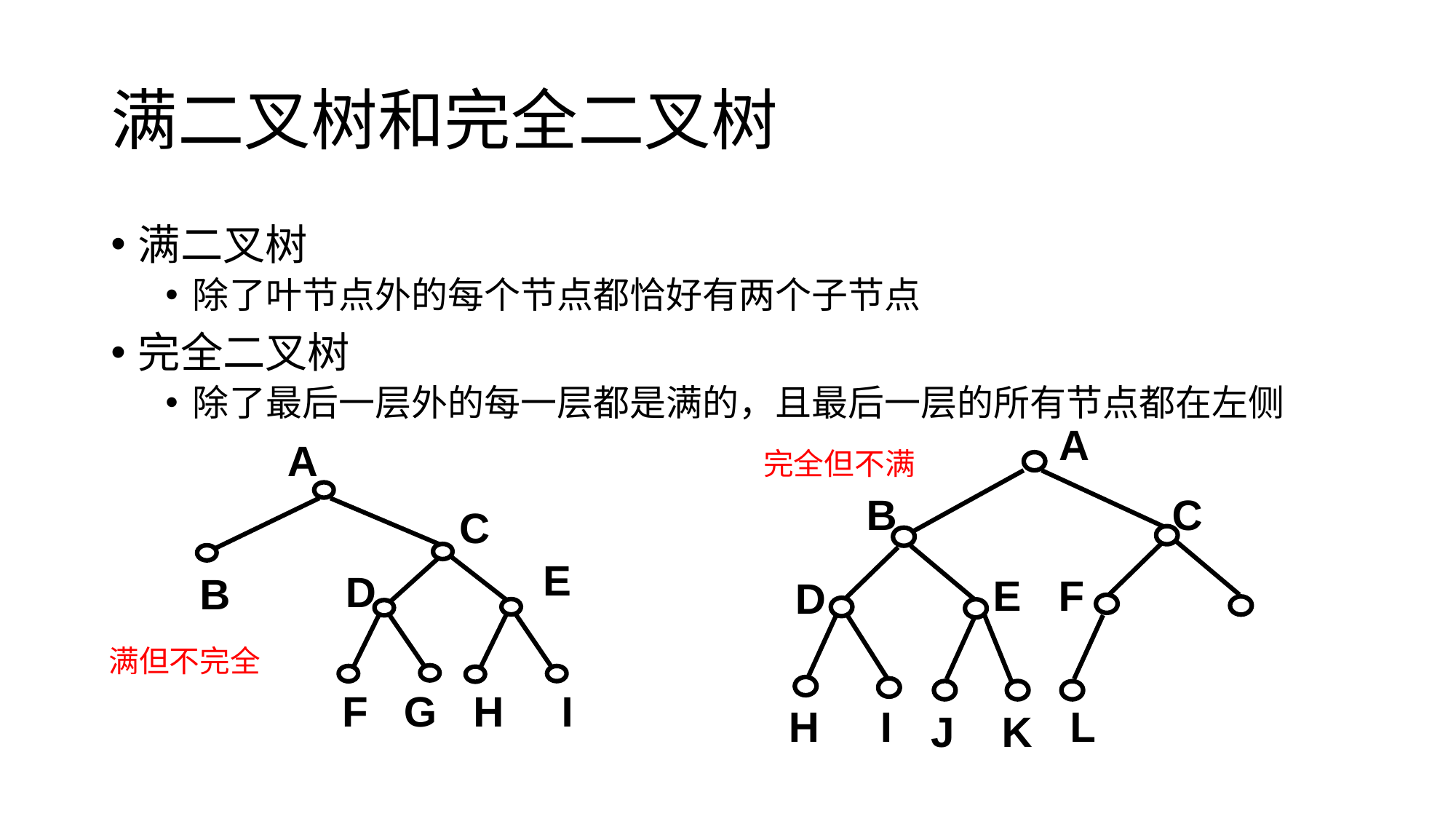

# 满二叉树和完全二叉树
满二叉树
除了叶节点外的每个节点都恰好有两个子节点
完全二叉树
除了最后一层外的每一层都是满的，且最后一层的所有节点都在左侧
A
A
完全但不满

B
C
C

E

D
B
E
F
D

H

J

I

L
满但不完全

G
F
H
I

K